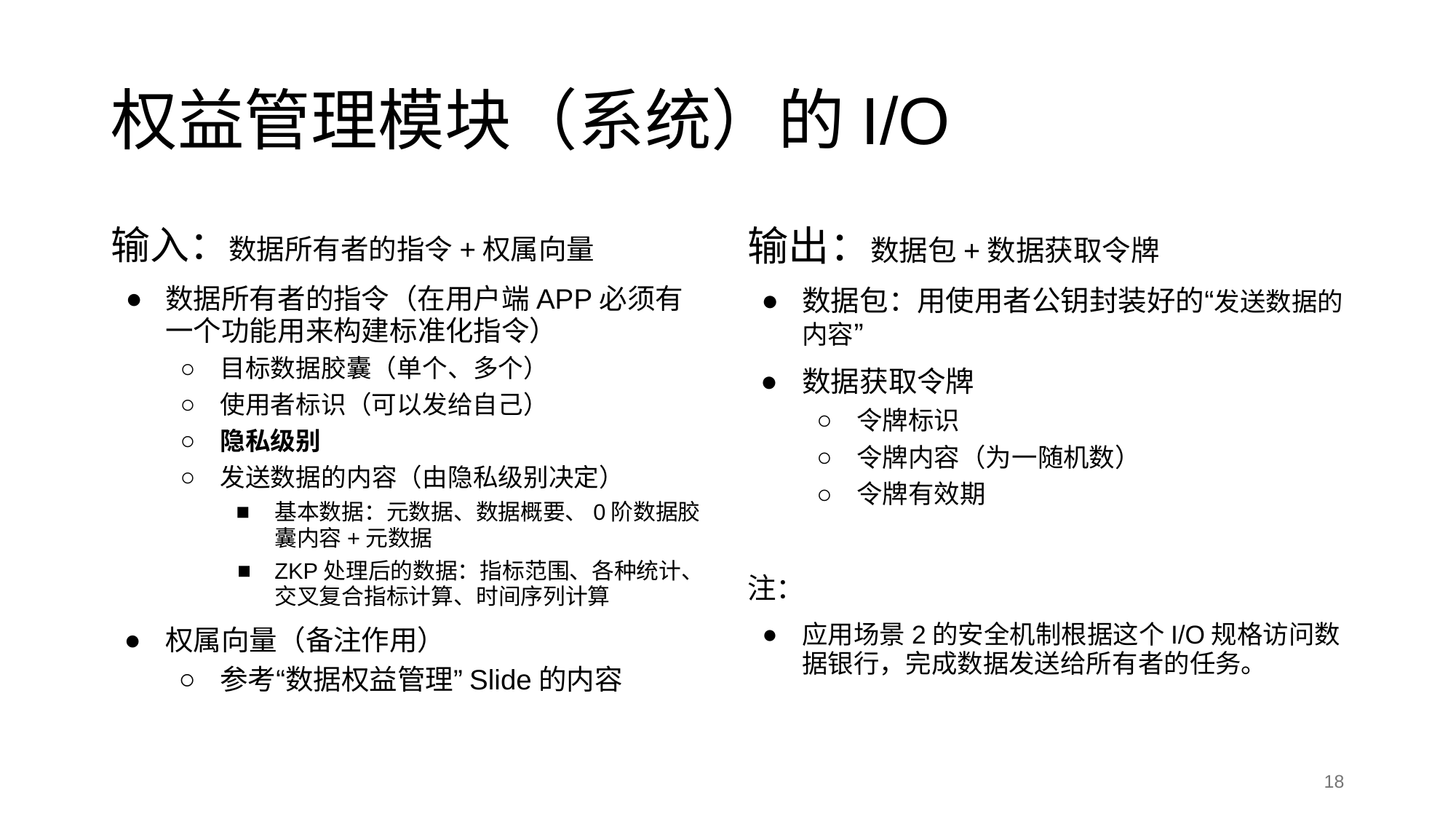

# 权益管理模块（系统）的I/O
输入：数据所有者的指令+权属向量
数据所有者的指令（在用户端APP必须有一个功能用来构建标准化指令）
目标数据胶囊（单个、多个）
使用者标识（可以发给自己）
隐私级别
发送数据的内容（由隐私级别决定）
基本数据：元数据、数据概要、0阶数据胶囊内容+元数据
ZKP处理后的数据：指标范围、各种统计、交叉复合指标计算、时间序列计算
权属向量（备注作用）
参考“数据权益管理”Slide的内容

输出：数据包+数据获取令牌
数据包：用使用者公钥封装好的“发送数据的内容”
数据获取令牌
令牌标识
令牌内容（为一随机数）
令牌有效期

注：
应用场景2的安全机制根据这个I/O规格访问数据银行，完成数据发送给所有者的任务。
18